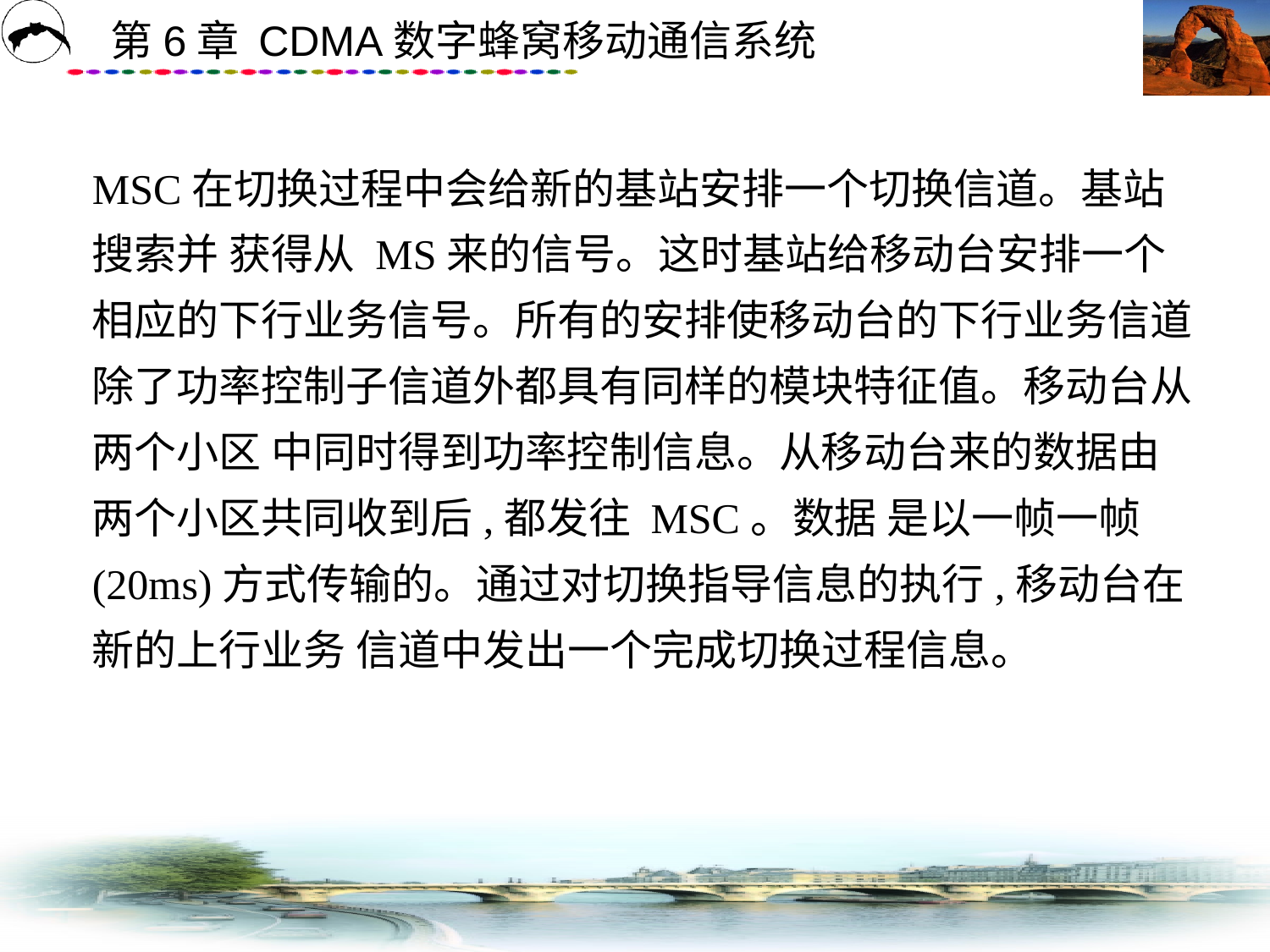

# MSC在切换过程中会给新的基站安排一个切换信道。基站搜索并 获得从 MS来的信号。这时基站给移动台安排一个相应的下行业务信号。所有的安排使移动台的下行业务信道除了功率控制子信道外都具有同样的模块特征值。移动台从两个小区 中同时得到功率控制信息。从移动台来的数据由两个小区共同收到后,都发往 MSC。数据 是以一帧一帧(20ms)方式传输的。通过对切换指导信息的执行,移动台在新的上行业务 信道中发出一个完成切换过程信息。